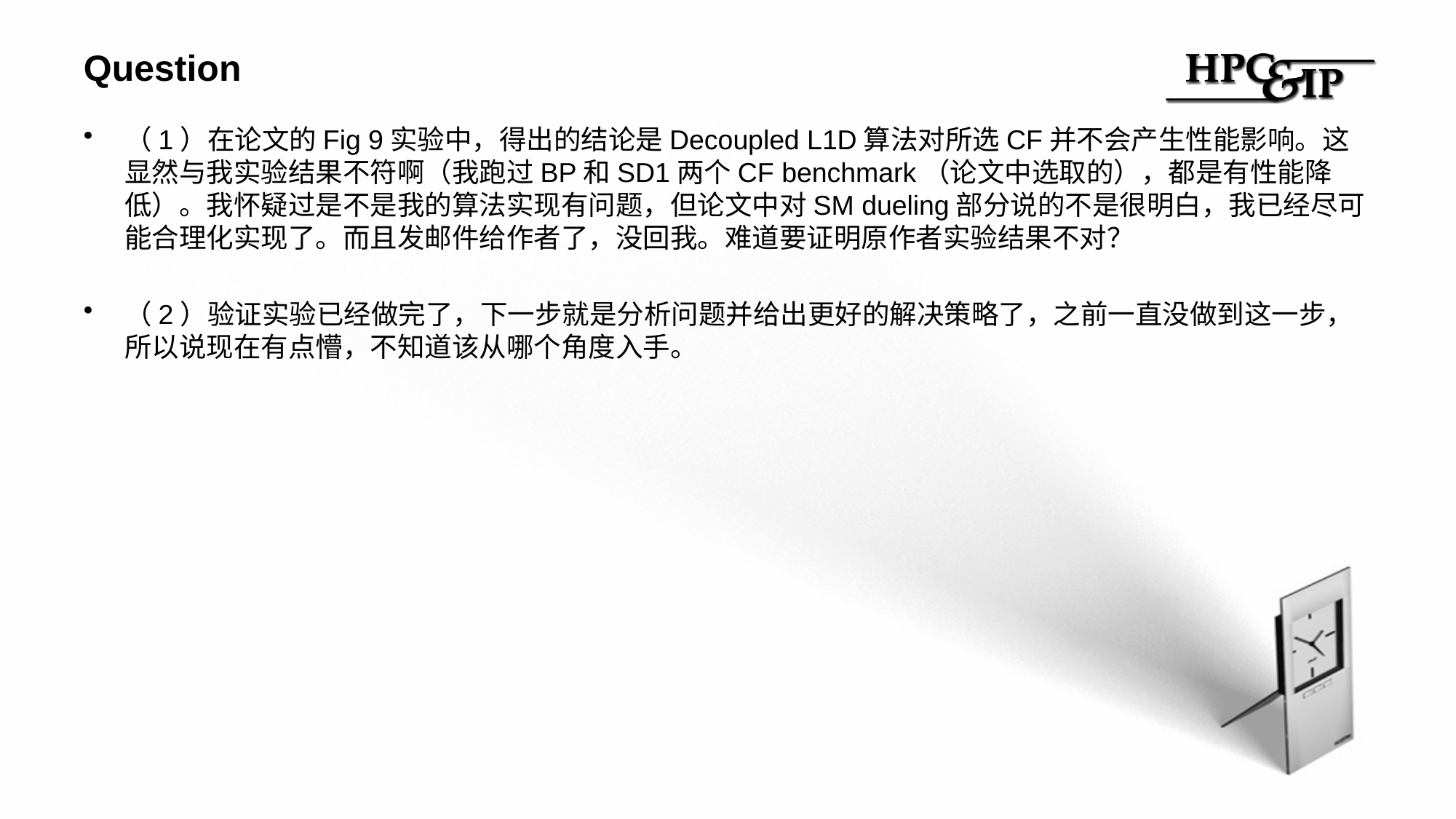

# Question
（1）在论文的Fig 9实验中，得出的结论是Decoupled L1D算法对所选CF并不会产生性能影响。这显然与我实验结果不符啊（我跑过BP和SD1两个CF benchmark（论文中选取的），都是有性能降低）。我怀疑过是不是我的算法实现有问题，但论文中对SM dueling部分说的不是很明白，我已经尽可能合理化实现了。而且发邮件给作者了，没回我。难道要证明原作者实验结果不对？

（2）验证实验已经做完了，下一步就是分析问题并给出更好的解决策略了，之前一直没做到这一步，所以说现在有点懵，不知道该从哪个角度入手。